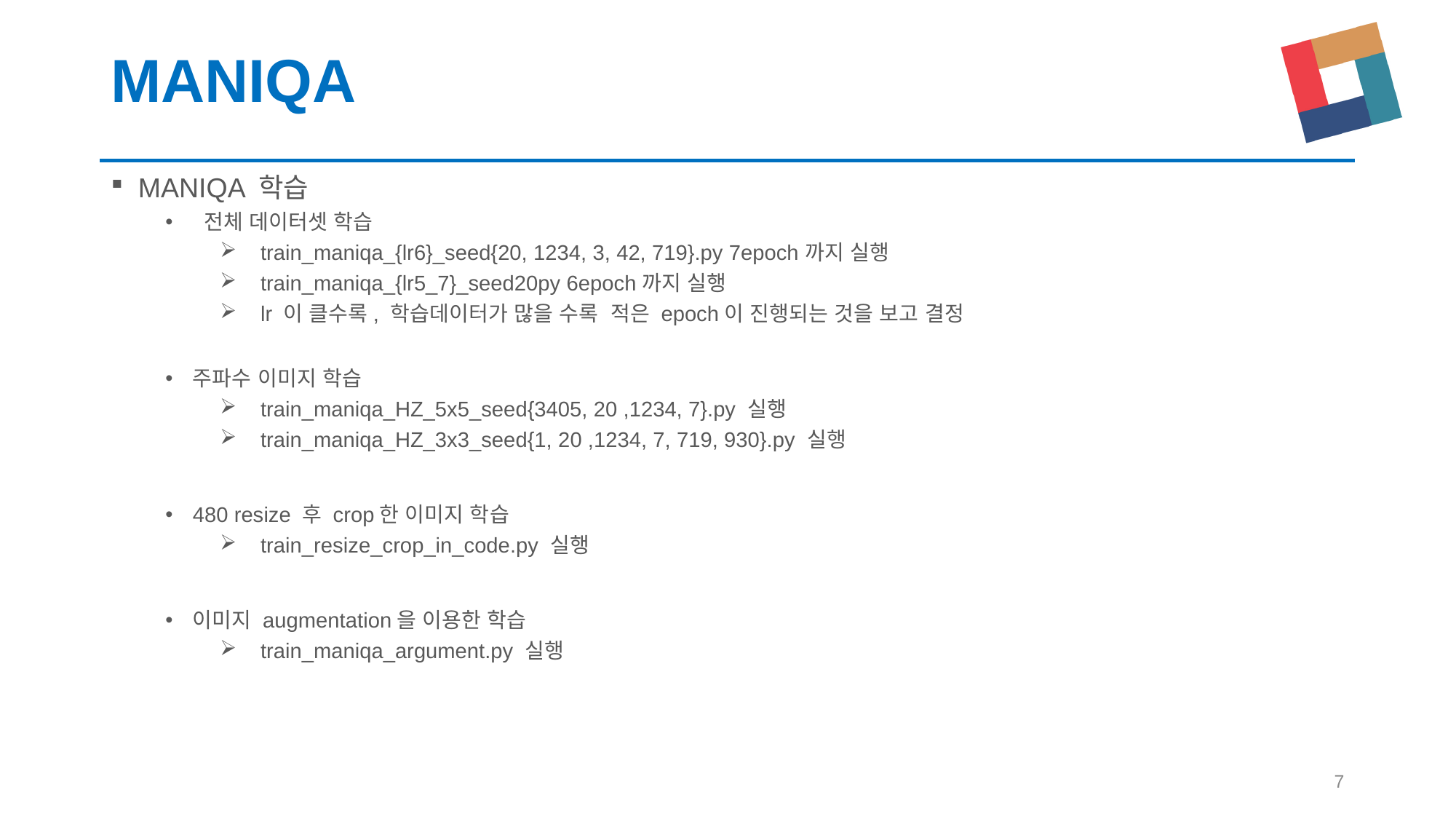

# MANIQA
MANIQA 학습
 전체 데이터셋 학습
train_maniqa_{lr6}_seed{20, 1234, 3, 42, 719}.py 7epoch까지 실행
train_maniqa_{lr5_7}_seed20py 6epoch까지 실행
lr 이 클수록, 학습데이터가 많을 수록  적은 epoch이 진행되는 것을 보고 결정

주파수 이미지 학습
train_maniqa_HZ_5x5_seed{3405, 20 ,1234, 7}.py 실행
train_maniqa_HZ_3x3_seed{1, 20 ,1234, 7, 719, 930}.py 실행

480 resize 후 crop한 이미지 학습
train_resize_crop_in_code.py 실행

이미지 augmentation을 이용한 학습
train_maniqa_argument.py 실행

7